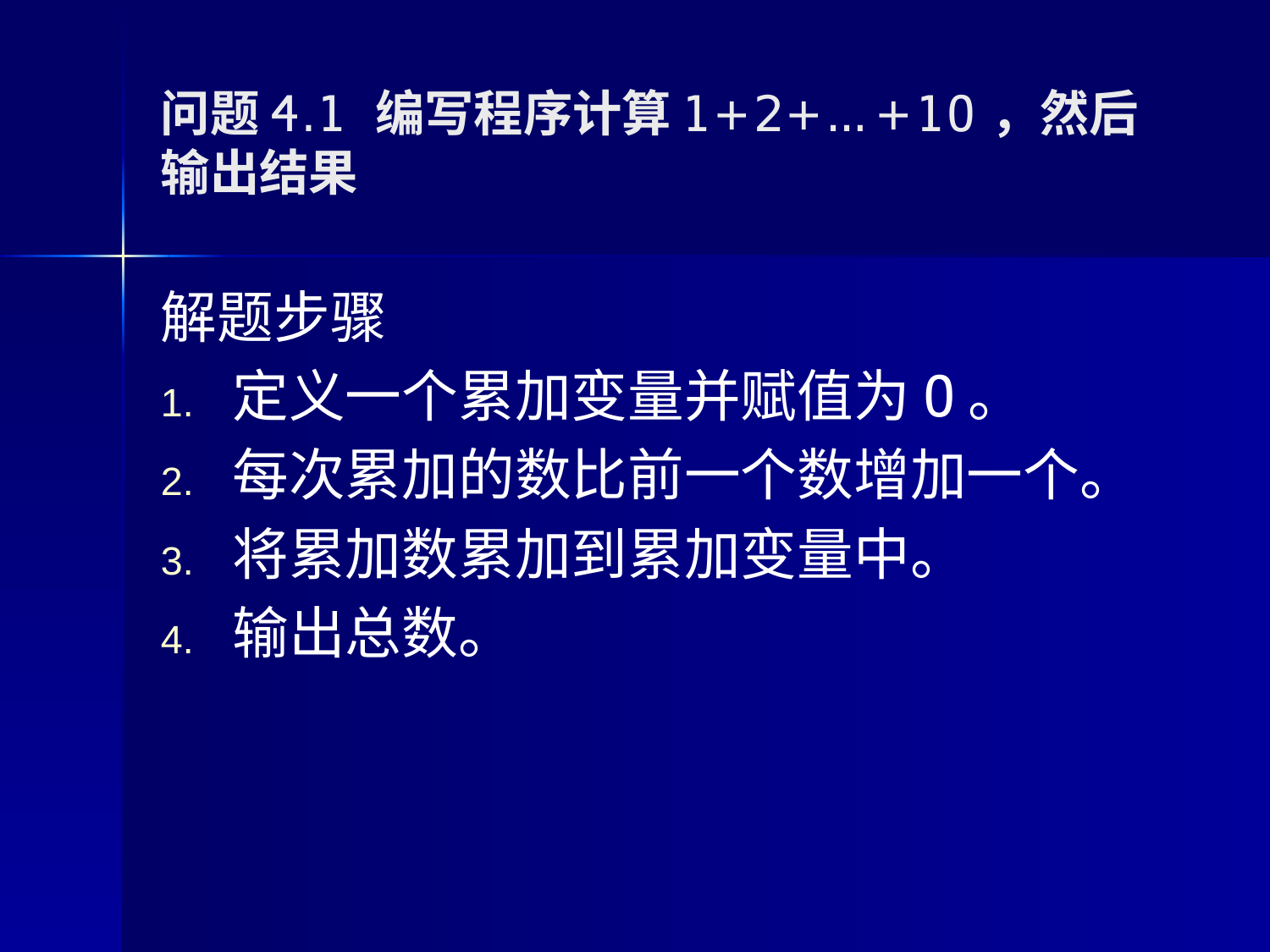

# 问题4.1 编写程序计算1+2+…+10，然后输出结果
解题步骤
定义一个累加变量并赋值为0。
每次累加的数比前一个数增加一个。
将累加数累加到累加变量中。
输出总数。